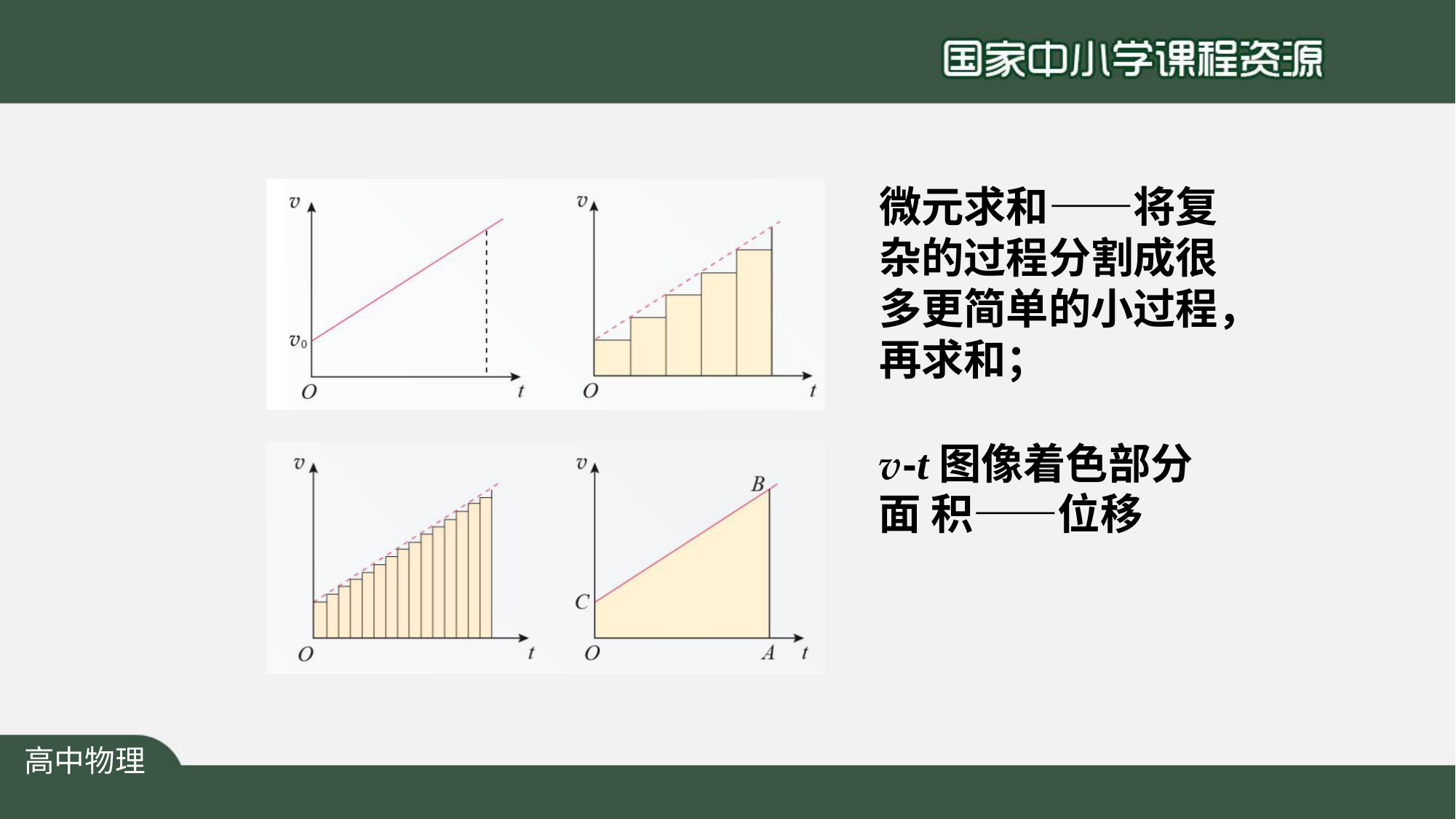

# 微元求和——将复 杂的过程分割成很 多更简单的小过程， 再求和；

v-t图像着色部分面 积——位移

高中物理